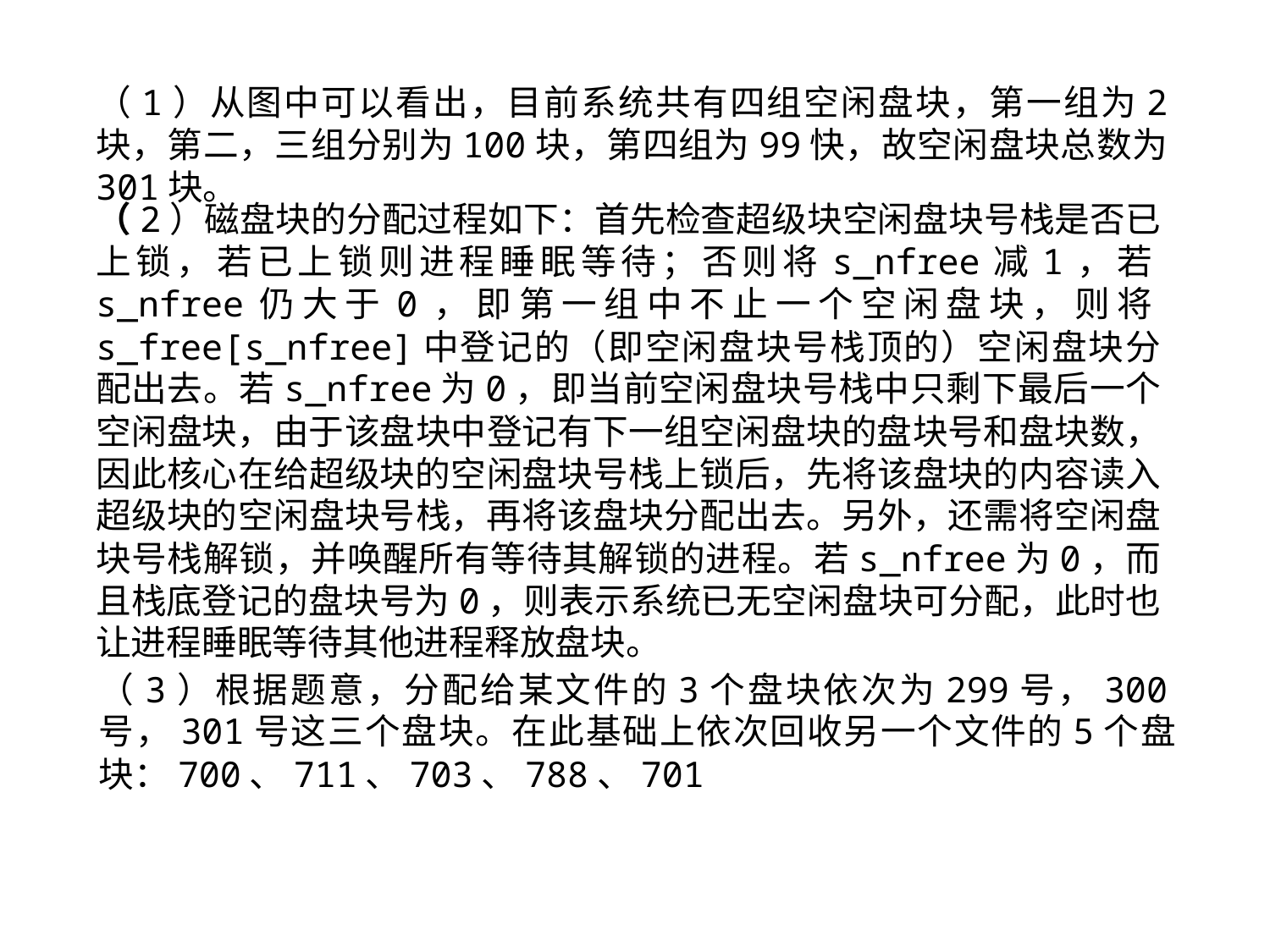

（1）从图中可以看出，目前系统共有四组空闲盘块，第一组为2块，第二，三组分别为100块，第四组为99快，故空闲盘块总数为301块。
（2）磁盘块的分配过程如下：首先检查超级块空闲盘块号栈是否已上锁，若已上锁则进程睡眠等待；否则将s_nfree减1，若s_nfree仍大于0，即第一组中不止一个空闲盘块，则将s_free[s_nfree]中登记的（即空闲盘块号栈顶的）空闲盘块分配出去。若s_nfree为0，即当前空闲盘块号栈中只剩下最后一个空闲盘块，由于该盘块中登记有下一组空闲盘块的盘块号和盘块数，因此核心在给超级块的空闲盘块号栈上锁后，先将该盘块的内容读入超级块的空闲盘块号栈，再将该盘块分配出去。另外，还需将空闲盘块号栈解锁，并唤醒所有等待其解锁的进程。若s_nfree为0，而且栈底登记的盘块号为0，则表示系统已无空闲盘块可分配，此时也让进程睡眠等待其他进程释放盘块。
（3）根据题意，分配给某文件的3个盘块依次为299号，300号，301号这三个盘块。在此基础上依次回收另一个文件的5个盘块：700、711、703、788、701